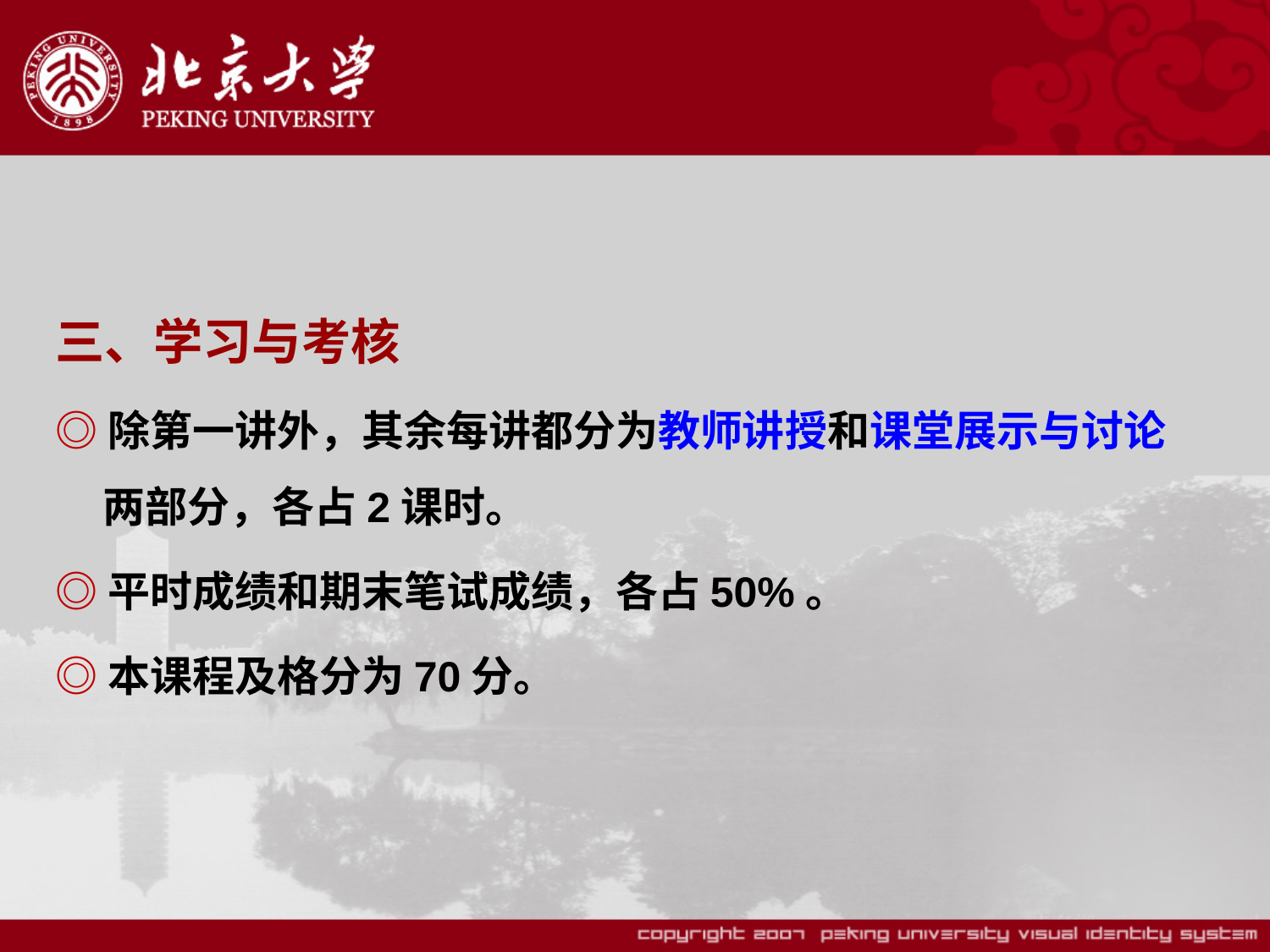

三、学习与考核
◎除第一讲外，其余每讲都分为教师讲授和课堂展示与讨论两部分，各占2课时。
◎平时成绩和期末笔试成绩，各占50%。
◎本课程及格分为70分。